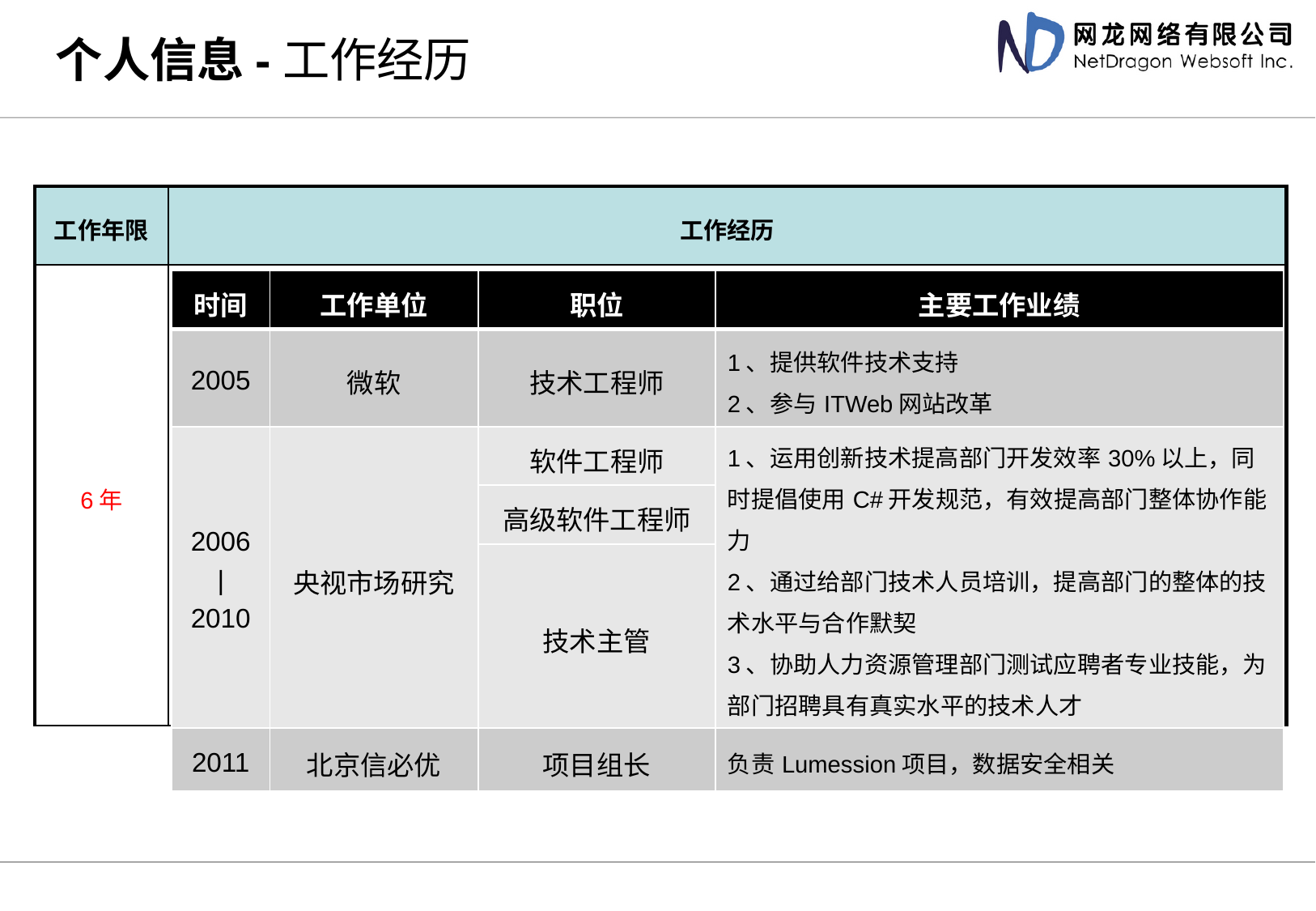

# 个人信息-工作经历
| 工作年限 | 工作经历 |
| --- | --- |
| 6年 |  |
| 时间 | 工作单位 | 职位 | 主要工作业绩 |
| --- | --- | --- | --- |
| 2005 | 微软 | 技术工程师 | 1、提供软件技术支持 2、参与ITWeb网站改革 |
| 2006 | 2010 | 央视市场研究 | 软件工程师 | 1、运用创新技术提高部门开发效率30%以上，同时提倡使用C#开发规范，有效提高部门整体协作能力 2、通过给部门技术人员培训，提高部门的整体的技术水平与合作默契 3、协助人力资源管理部门测试应聘者专业技能，为部门招聘具有真实水平的技术人才 |
|  |  | 高级软件工程师 |  |
|  |  | 技术主管 |  |
| 2011 | 北京信必优 | 项目组长 | 负责Lumession项目，数据安全相关 |